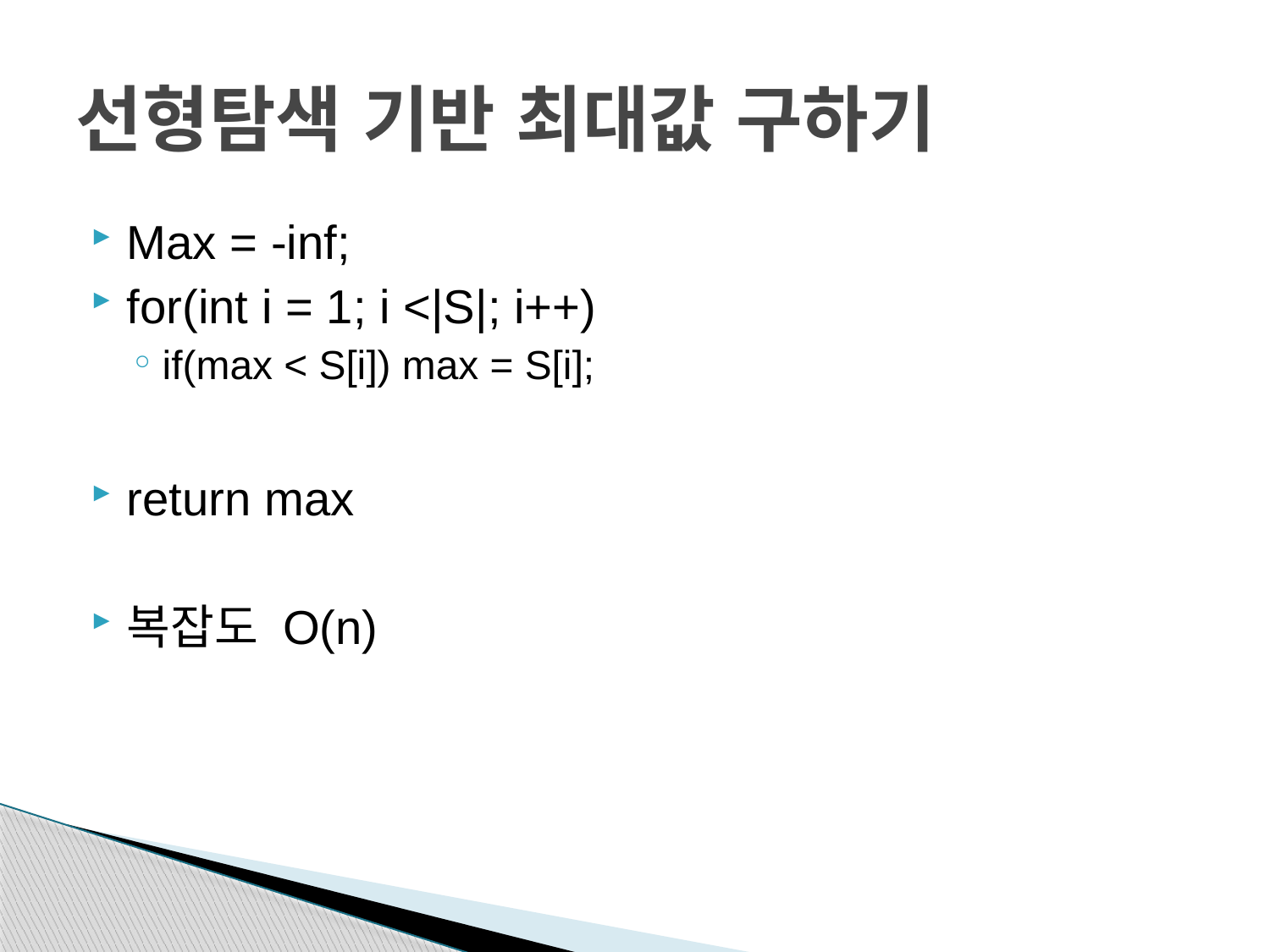

# 선형탐색 기반 최대값 구하기
Max = -inf;
for(int i = 1; i <|S|; i++)
if(max < S[i]) max = S[i];

return max

복잡도 O(n)